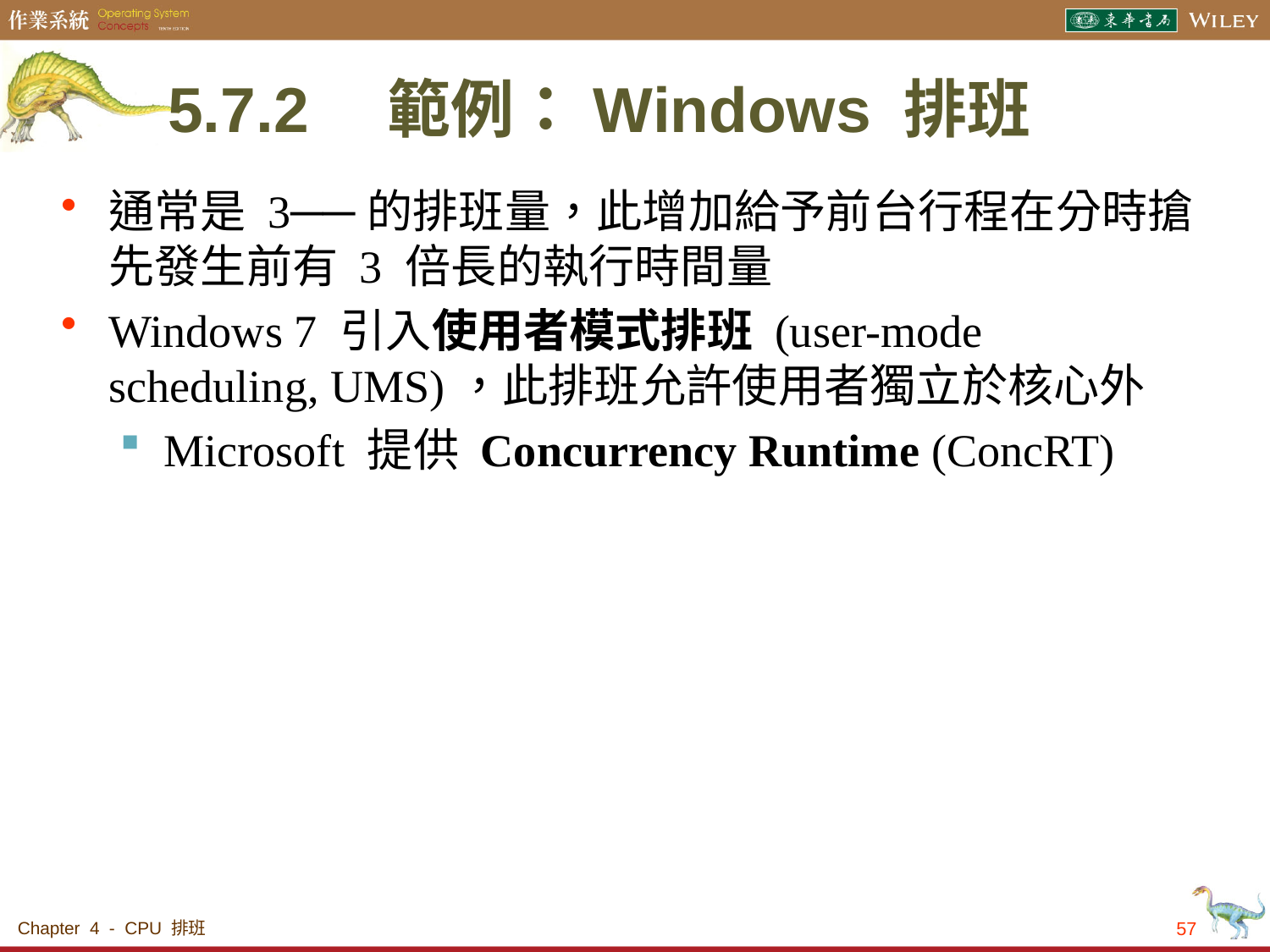

# 5.7.2　範例：Windows 排班
通常是 3──的排班量，此增加給予前台行程在分時搶先發生前有 3 倍長的執行時間量
Windows 7 引入使用者模式排班 (user-mode scheduling, UMS)，此排班允許使用者獨立於核心外
Microsoft 提供 Concurrency Runtime (ConcRT)

Chapter  4  -  CPU 排班
57